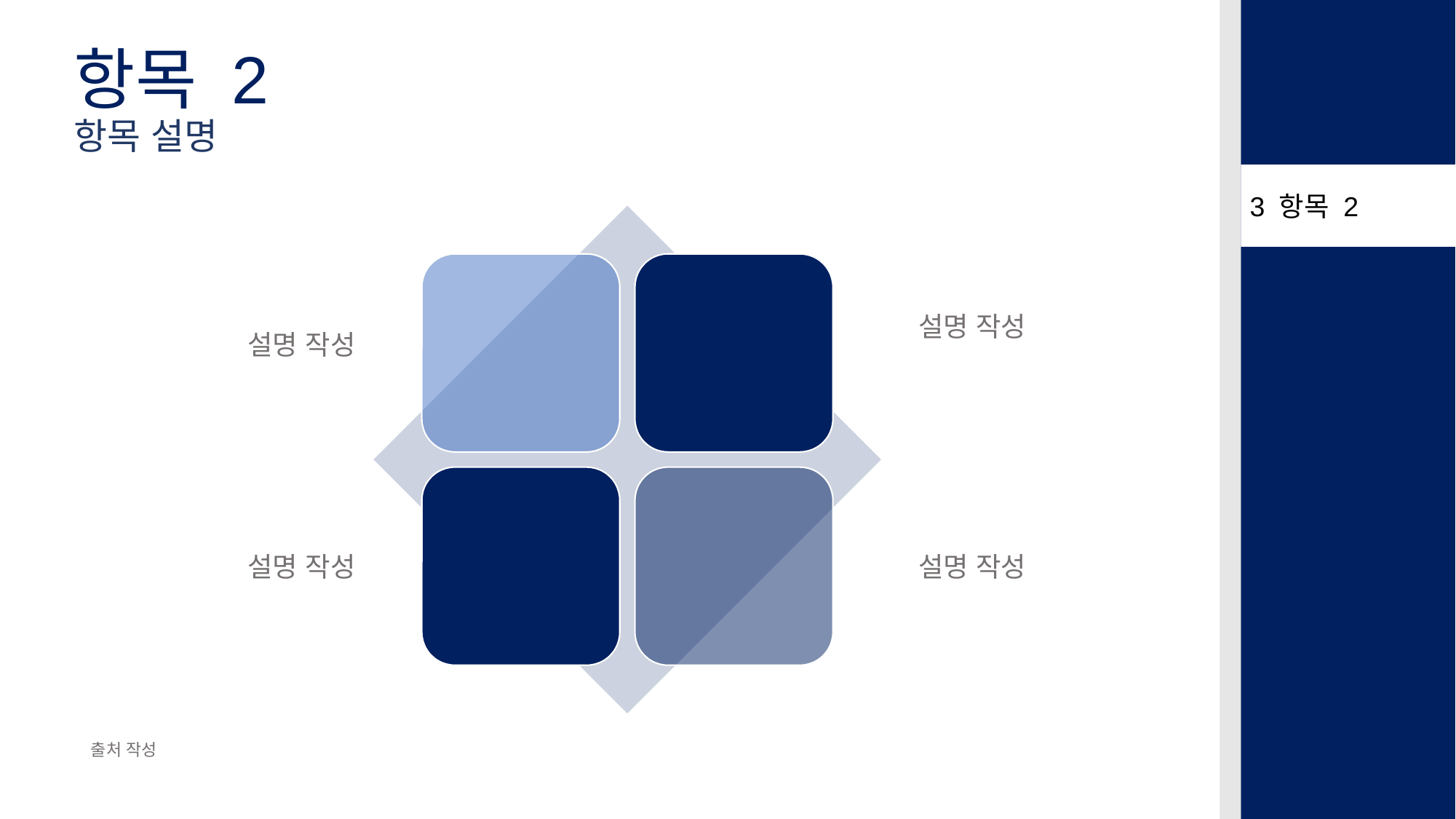

항목 2
항목 설명

3 항목 2

설명 작성
설명 작성
설명 작성
설명 작성
출처 작성